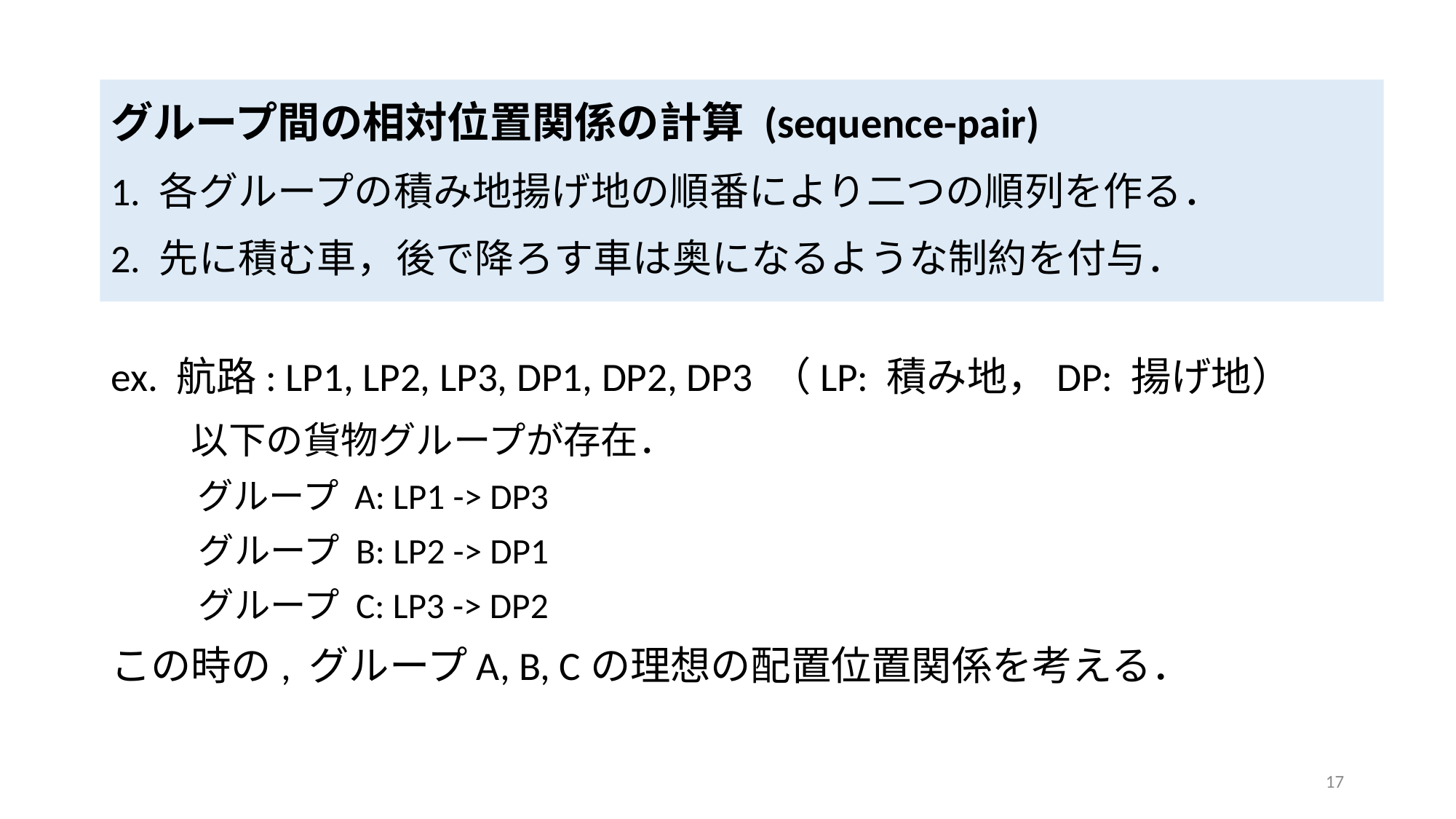

グループ間の相対位置関係の計算 (sequence-pair)
1. 各グループの積み地揚げ地の順番により二つの順列を作る．
2. 先に積む車，後で降ろす車は奥になるような制約を付与．
ex. 航路: LP1, LP2, LP3, DP1, DP2, DP3 （LP: 積み地，DP: 揚げ地）
　　以下の貨物グループが存在．
　グループ A: LP1 -> DP3
　グループ B: LP2 -> DP1
　グループ C: LP3 -> DP2
この時の, グループA, B, Cの理想の配置位置関係を考える．
17